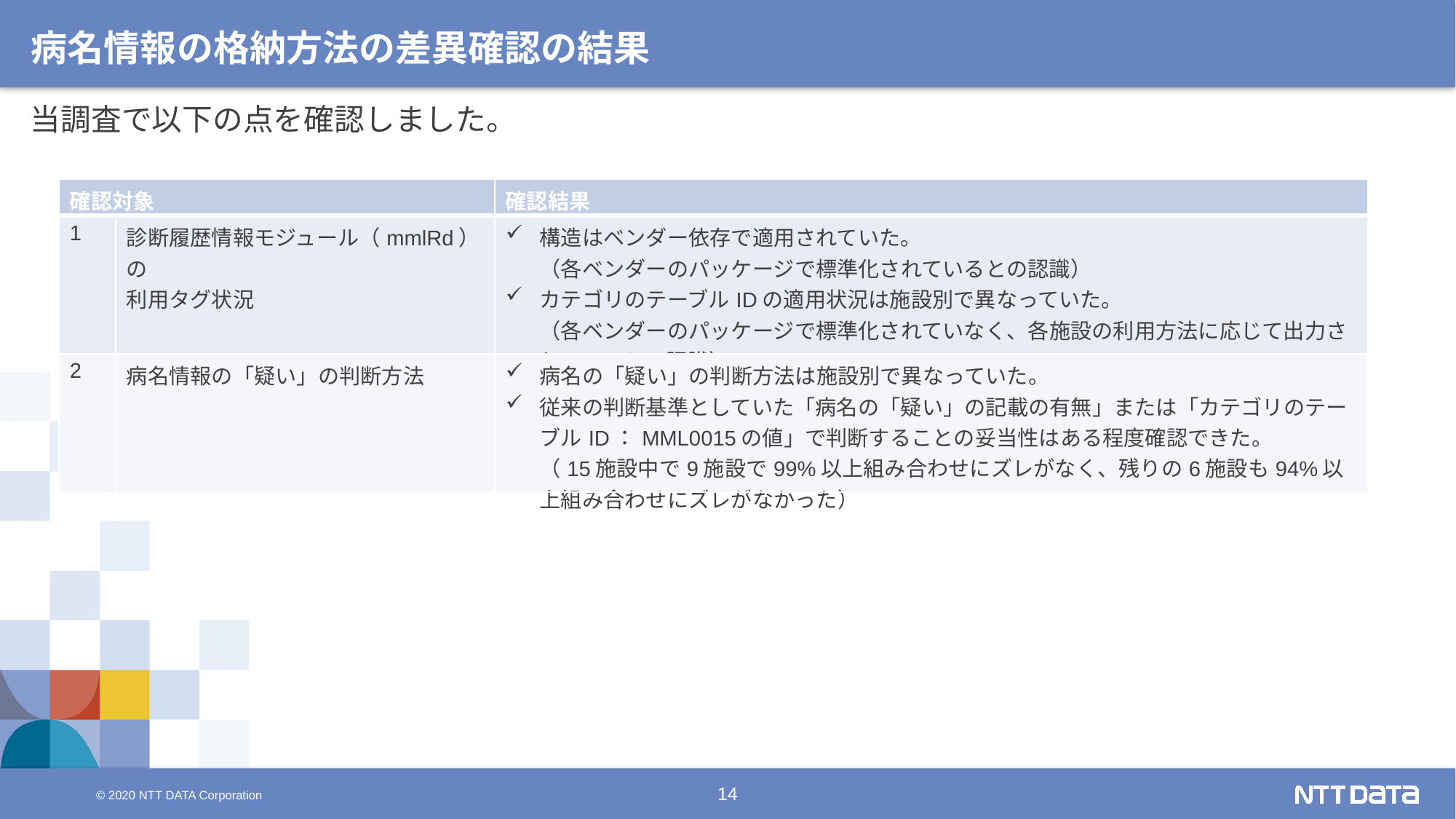

# 病名情報の格納方法の差異確認の結果
当調査で以下の点を確認しました。
| 確認対象 |  | 確認結果 |
| --- | --- | --- |
| 1 | 診断履歴情報モジュール（mmlRd）の 利用タグ状況 | 構造はベンダー依存で適用されていた。 （各ベンダーのパッケージで標準化されているとの認識） カテゴリのテーブルIDの適用状況は施設別で異なっていた。 （各ベンダーのパッケージで標準化されていなく、各施設の利用方法に応じて出力されているとの認識） |
| 2 | 病名情報の「疑い」の判断方法 | 病名の「疑い」の判断方法は施設別で異なっていた。 従来の判断基準としていた「病名の「疑い」の記載の有無」または「カテゴリのテーブルID：MML0015の値」で判断することの妥当性はある程度確認できた。 （15施設中で9施設で99%以上組み合わせにズレがなく、残りの6施設も94%以上組み合わせにズレがなかった） |